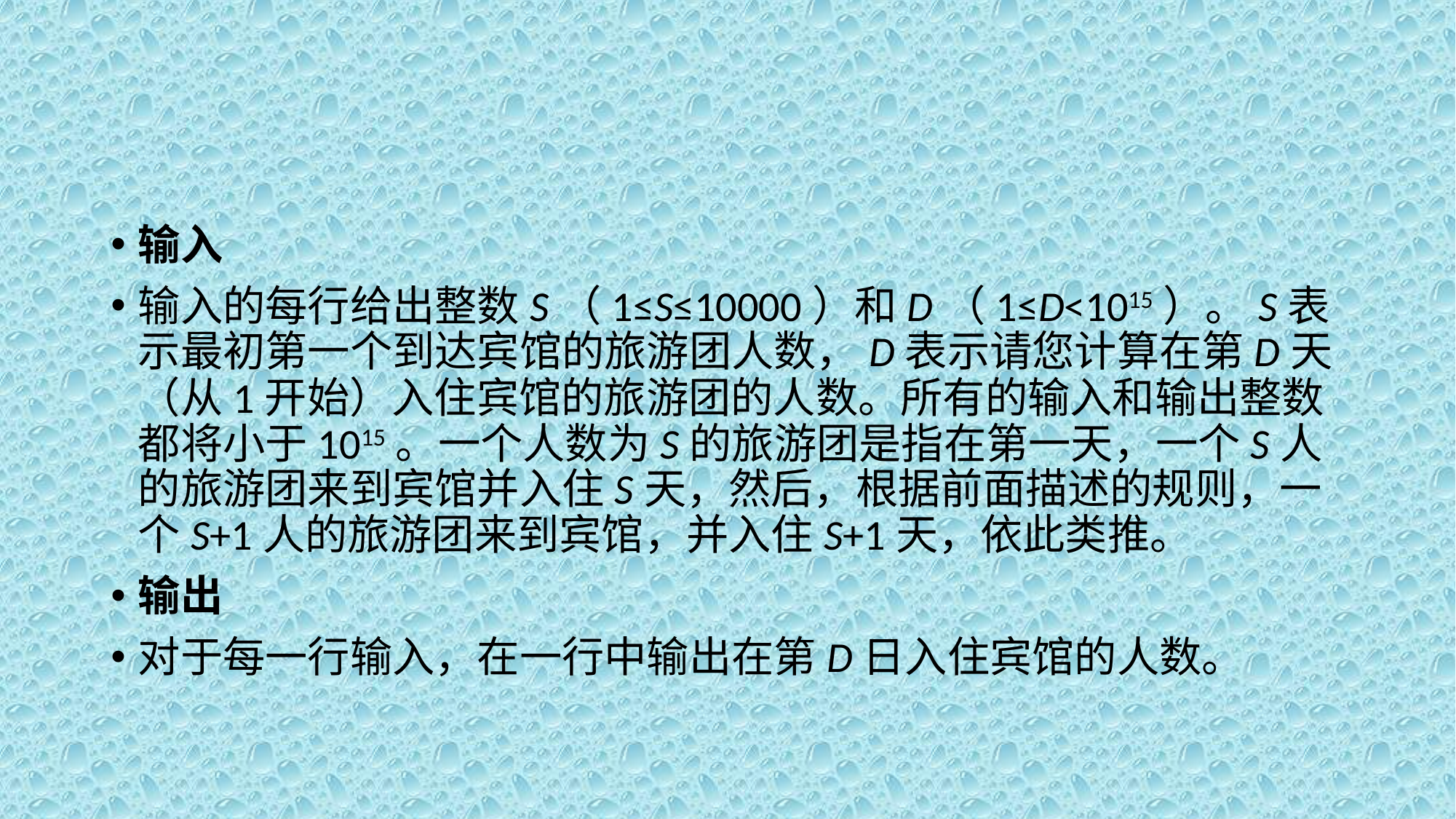

#
输入
输入的每行给出整数S（1≤S≤10000）和D（1≤D<1015）。S表示最初第一个到达宾馆的旅游团人数，D表示请您计算在第D天（从1开始）入住宾馆的旅游团的人数。所有的输入和输出整数都将小于1015。一个人数为S的旅游团是指在第一天，一个S人的旅游团来到宾馆并入住S天，然后，根据前面描述的规则，一个S+1人的旅游团来到宾馆，并入住S+1天，依此类推。
输出
对于每一行输入，在一行中输出在第D日入住宾馆的人数。